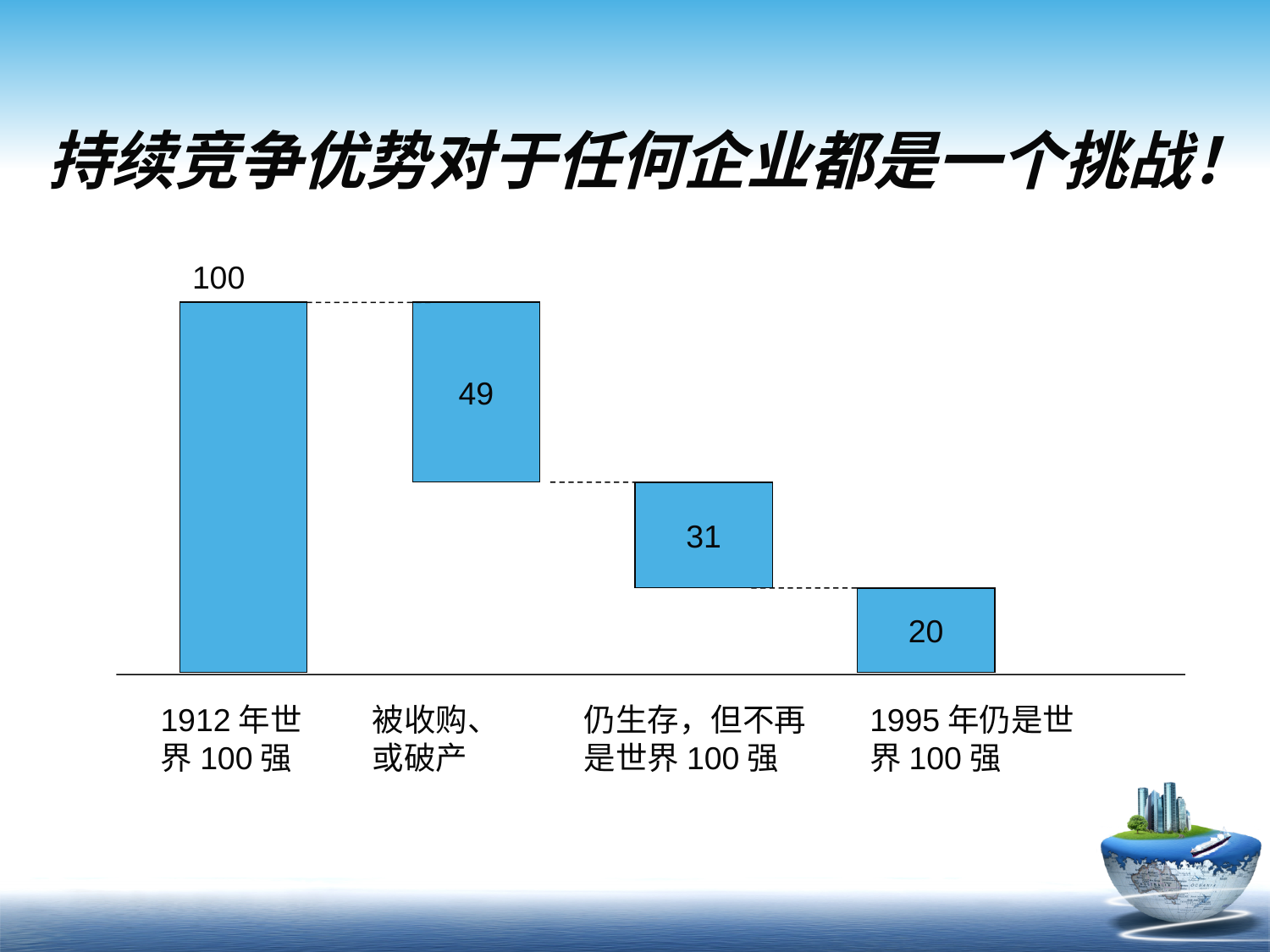

# 持续竞争优势对于任何企业都是一个挑战！
100

49

31

20

1912年世界100强
被收购、或破产
仍生存，但不再是世界100强
1995年仍是世界100强